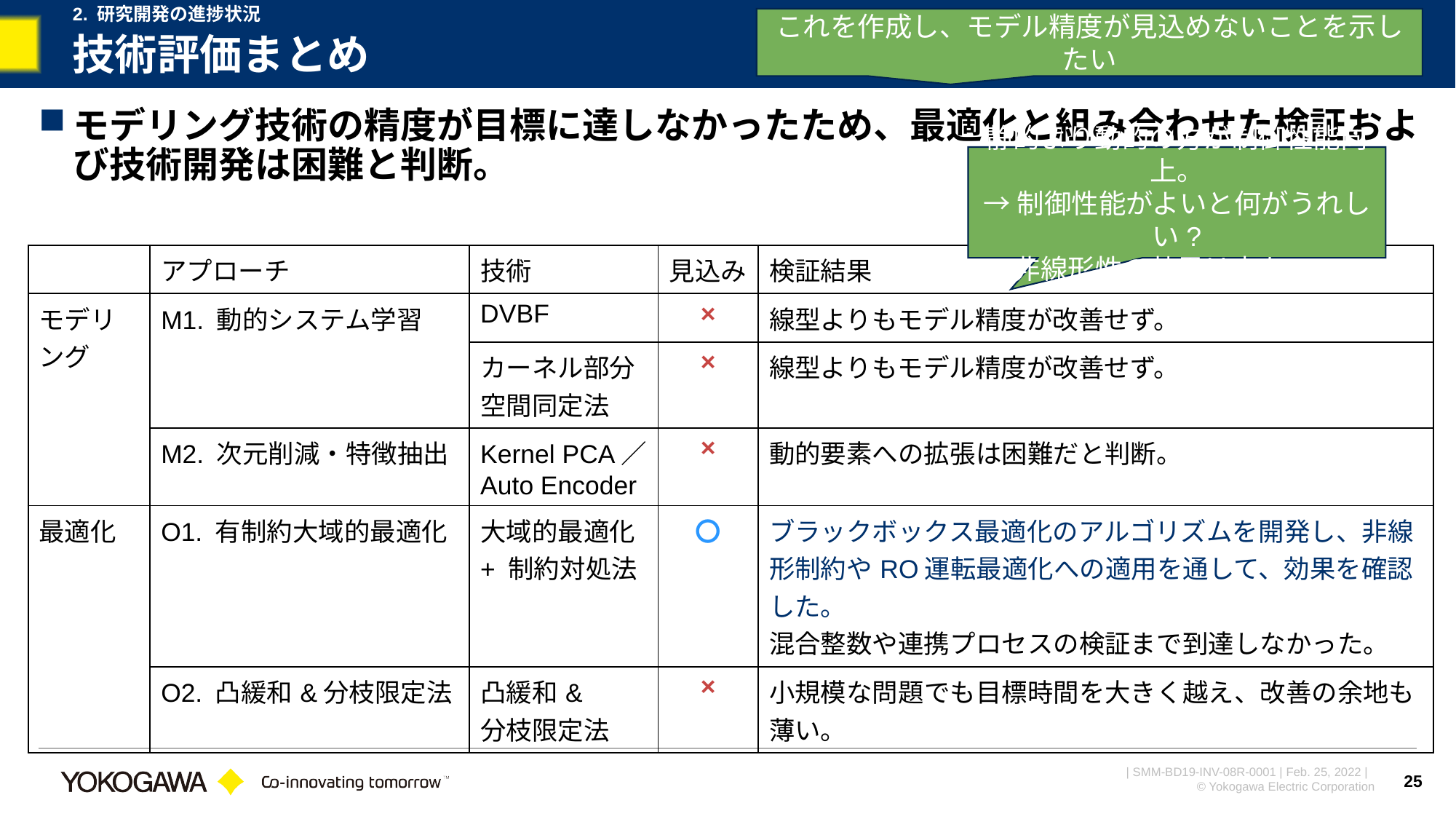

2. 研究開発の進捗状況
これを作成し、モデル精度が見込めないことを示したい
# 技術評価まとめ
モデリング技術の精度が目標に達しなかったため、最適化と組み合わせた検証および技術開発は困難と判断。
静的より動的の方が制御性能向上。
→制御性能がよいと何がうれしい?
非線形性の効果は少ない。
|  | アプローチ | 技術 | 見込み | 検証結果 |
| --- | --- | --- | --- | --- |
| モデリング | M1. 動的システム学習 | DVBF | × | 線型よりもモデル精度が改善せず。 |
|  |  | カーネル部分 空間同定法 | × | 線型よりもモデル精度が改善せず。 |
|  | M2. 次元削減・特徴抽出 | Kernel PCA／Auto Encoder | × | 動的要素への拡張は困難だと判断。 |
| 最適化 | O1. 有制約大域的最適化 | 大域的最適化 + 制約対処法 | 〇 | ブラックボックス最適化のアルゴリズムを開発し、非線形制約やRO運転最適化への適用を通して、効果を確認した。 混合整数や連携プロセスの検証まで到達しなかった。 |
|  | O2. 凸緩和&分枝限定法 | 凸緩和& 分枝限定法 | × | 小規模な問題でも目標時間を大きく越え、改善の余地も薄い。 |
25